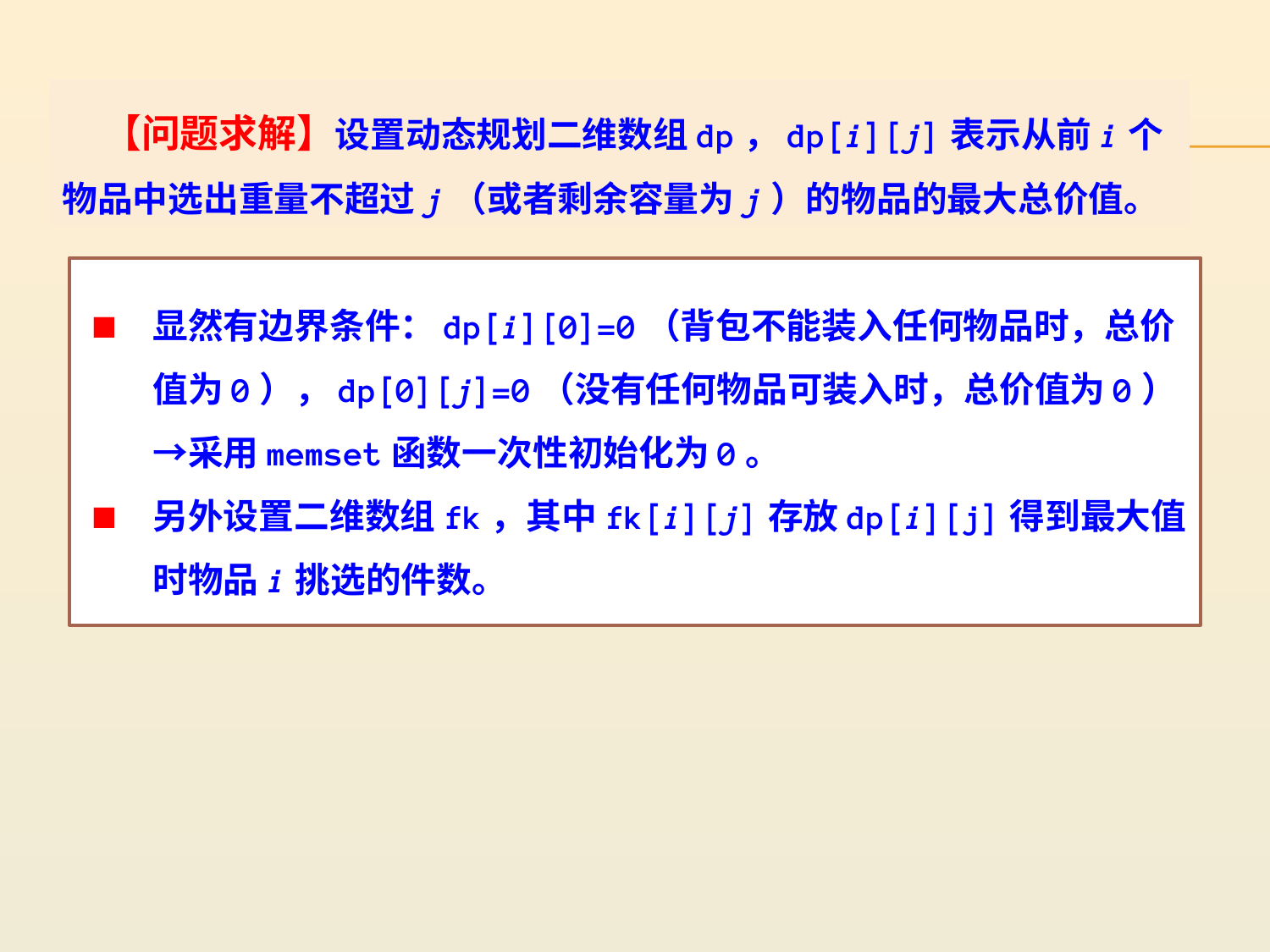

【问题求解】设置动态规划二维数组dp，dp[i][j]表示从前i个物品中选出重量不超过j（或者剩余容量为j）的物品的最大总价值。
显然有边界条件：dp[i][0]=0（背包不能装入任何物品时，总价值为0），dp[0][j]=0（没有任何物品可装入时，总价值为0）→采用memset函数一次性初始化为0。
另外设置二维数组fk，其中fk[i][j]存放dp[i][j]得到最大值时物品i挑选的件数。